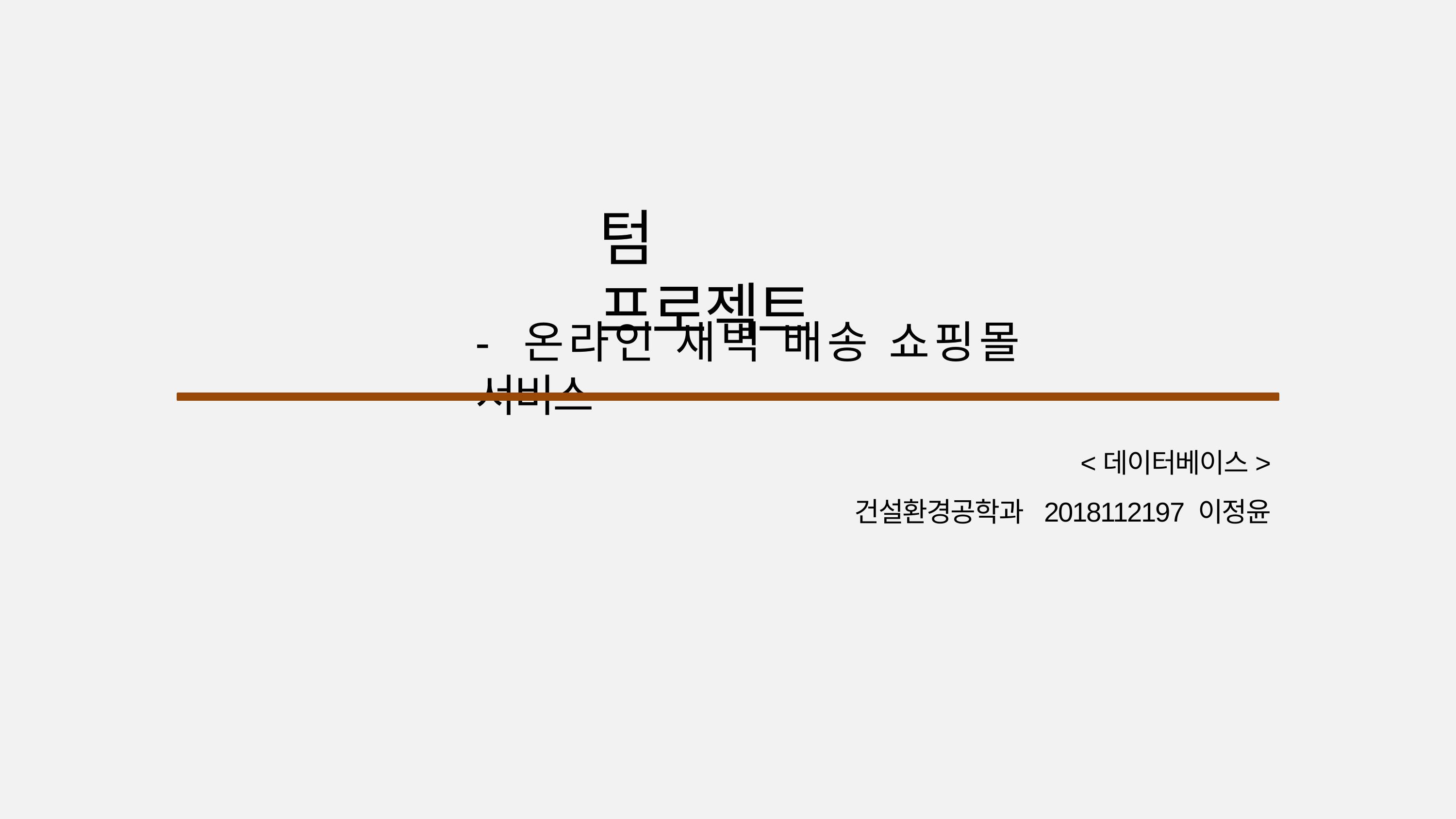

텀 프로젝트
- 온라인 새벽 배송 쇼핑몰 서비스

<데이터베이스>
건설환경공학과  2018112197 이정윤